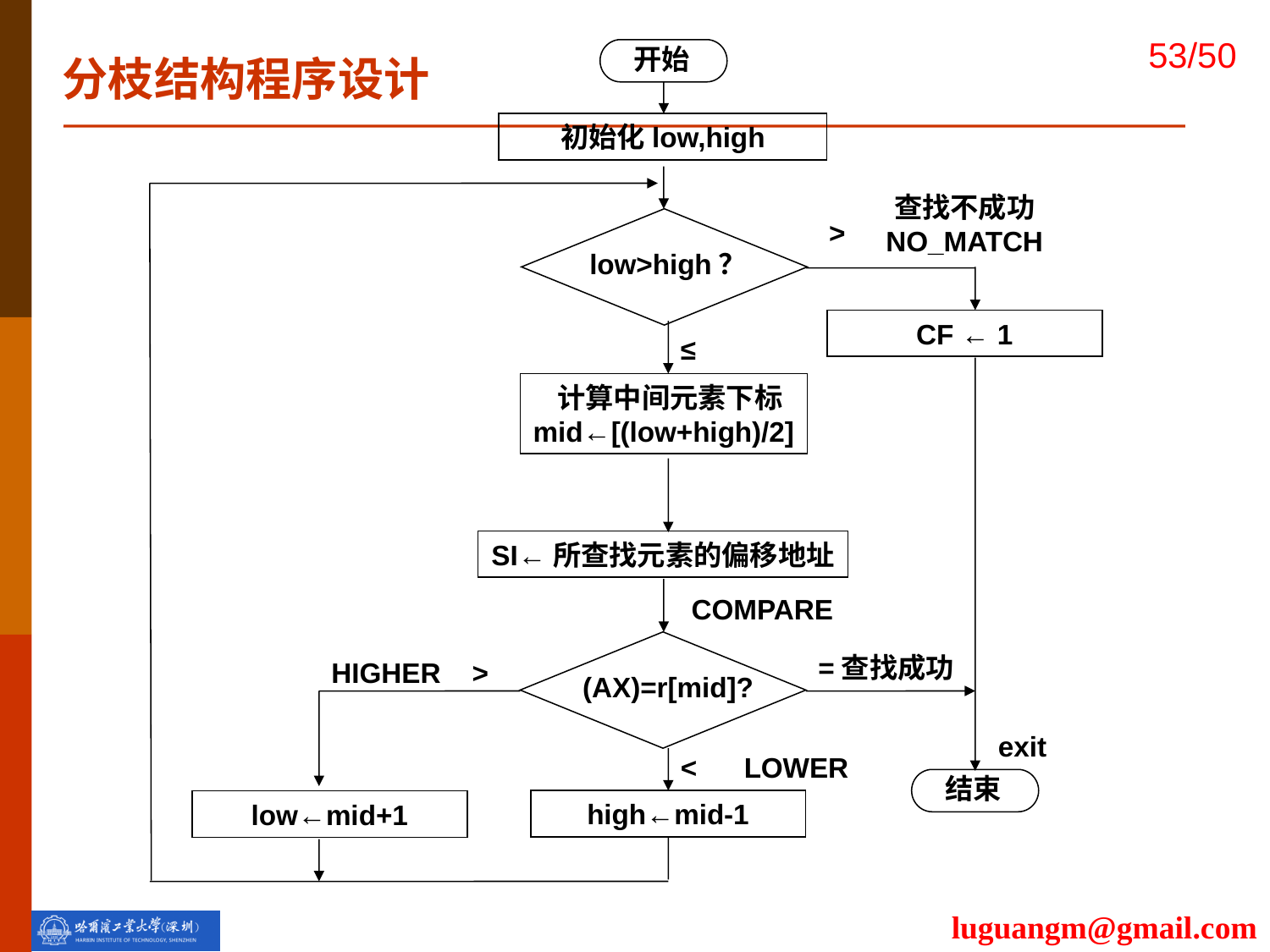

开始

初始化low,high

查找不成功
NO_MATCH

>
low>high？

CF ← 1

≤

 计算中间元素下标
mid←[(low+high)/2]

SI←所查找元素的偏移地址

COMPARE

=查找成功
HIGHER    >
(AX)=r[mid]?

exit
<      LOWER

结束

high←mid-1
low←mid+1

分枝结构程序设计